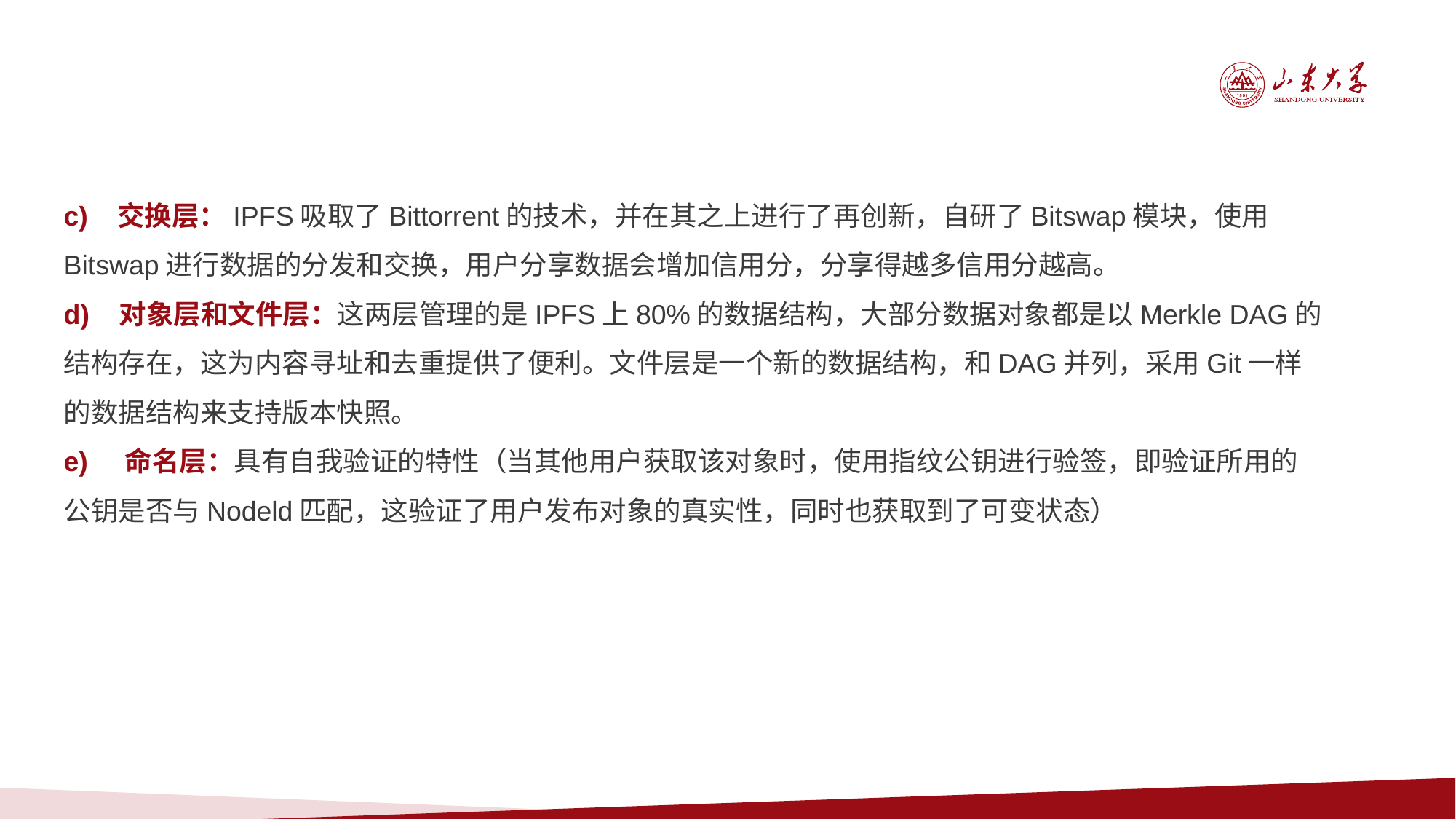

c)   交换层：IPFS吸取了Bittorrent的技术，并在其之上进行了再创新，自研了Bitswap模块，使用Bitswap进行数据的分发和交换，用户分享数据会增加信用分，分享得越多信用分越高。
d)   对象层和文件层：这两层管理的是IPFS上80%的数据结构，大部分数据对象都是以Merkle DAG的结构存在，这为内容寻址和去重提供了便利。文件层是一个新的数据结构，和DAG并列，采用Git一样的数据结构来支持版本快照。
e)    命名层：具有自我验证的特性（当其他用户获取该对象时，使用指纹公钥进行验签，即验证所用的公钥是否与Nodeld匹配，这验证了用户发布对象的真实性，同时也获取到了可变状态）